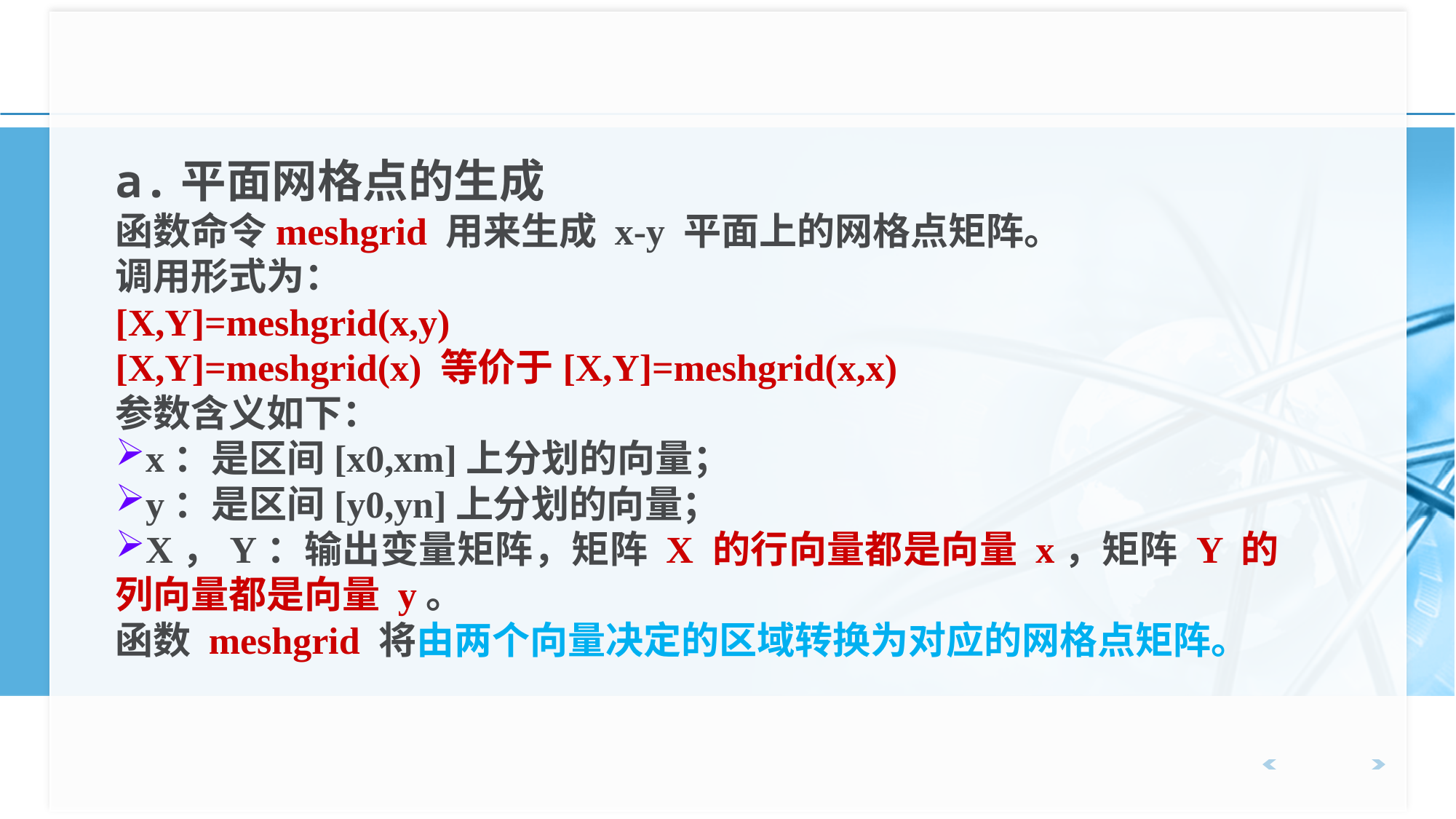

a.平面网格点的生成
函数命令meshgrid 用来生成 x-y 平面上的网格点矩阵。
调用形式为：
[X,Y]=meshgrid(x,y)
[X,Y]=meshgrid(x) 等价于[X,Y]=meshgrid(x,x)
参数含义如下：
x：是区间[x0,xm]上分划的向量；
y：是区间[y0,yn]上分划的向量；
X，Y：输出变量矩阵，矩阵 X 的行向量都是向量 x，矩阵 Y 的列向量都是向量 y。
函数 meshgrid 将由两个向量决定的区域转换为对应的网格点矩阵。
19